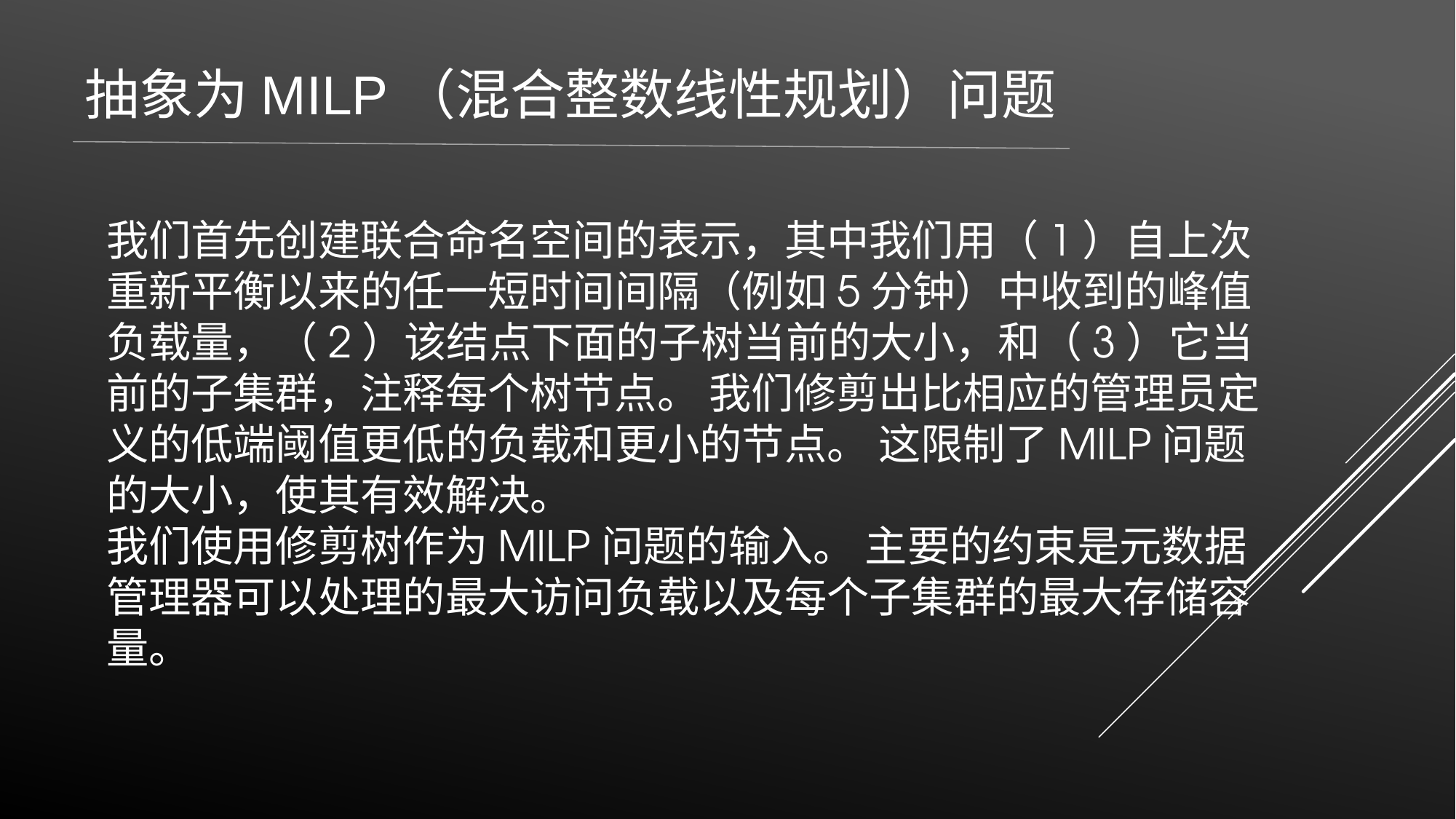

抽象为MILP（混合整数线性规划）问题
我们首先创建联合命名空间的表示，其中我们用（1）自上次重新平衡以来的任一短时间间隔（例如5分钟）中收到的峰值负载量，（2）该结点下面的子树当前的大小，和（3）它当前的子集群，注释每个树节点。 我们修剪出比相应的管理员定义的低端阈值更低的负载和更小的节点。 这限制了MILP问题的大小，使其有效解决。
我们使用修剪树作为MILP问题的输入。 主要的约束是元数据管理器可以处理的最大访问负载以及每个子集群的最大存储容量。